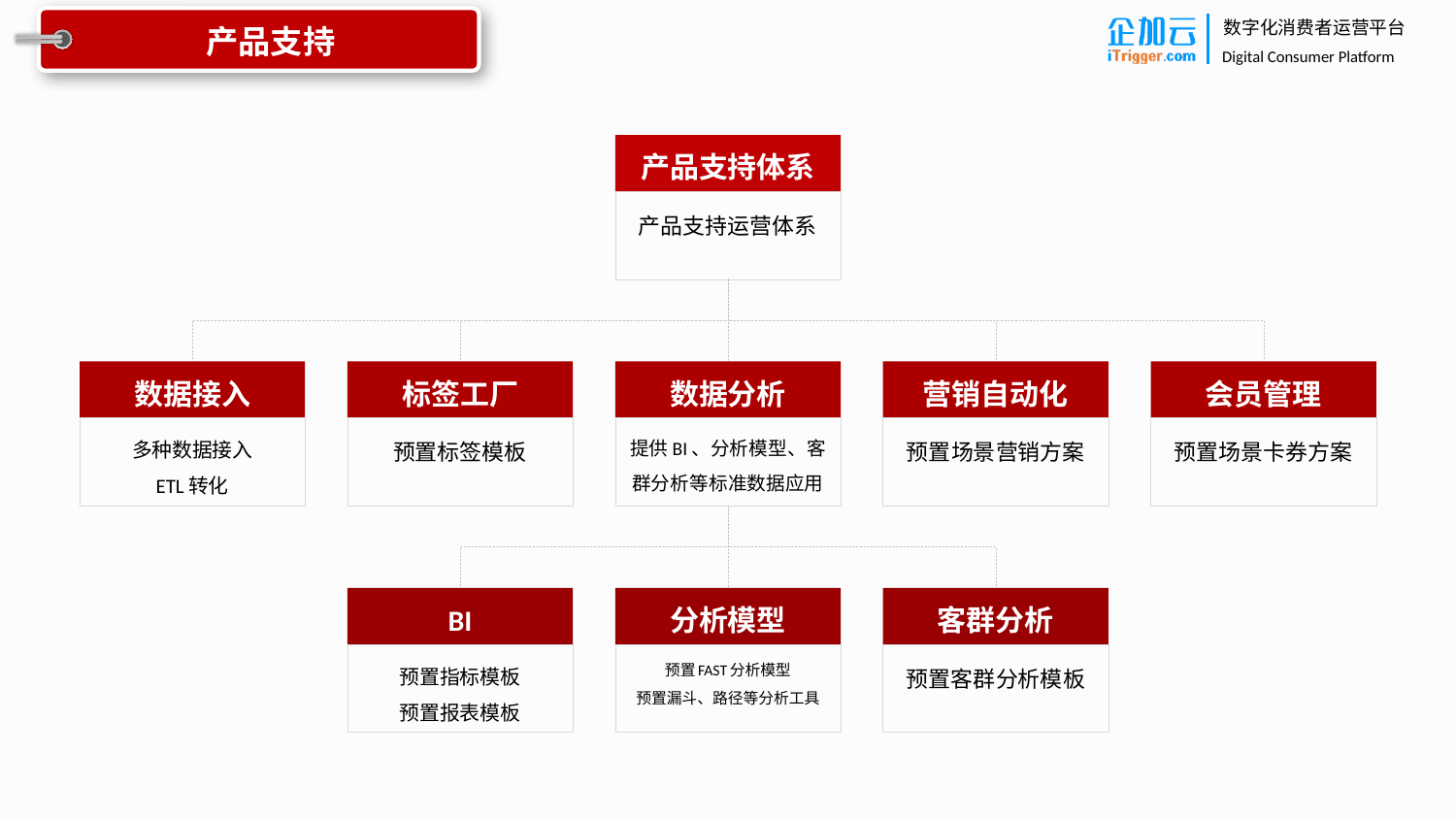

产品支持

产品支持体系
产品支持运营体系
数据接入
多种数据接入
ETL转化
标签工厂
预置标签模板
数据分析
提供BI、分析模型、客群分析等标准数据应用
营销自动化
预置场景营销方案
会员管理
预置场景卡券方案
BI
预置指标模板
预置报表模板
分析模型
预置FAST分析模型
预置漏斗、路径等分析工具
客群分析
预置客群分析模板